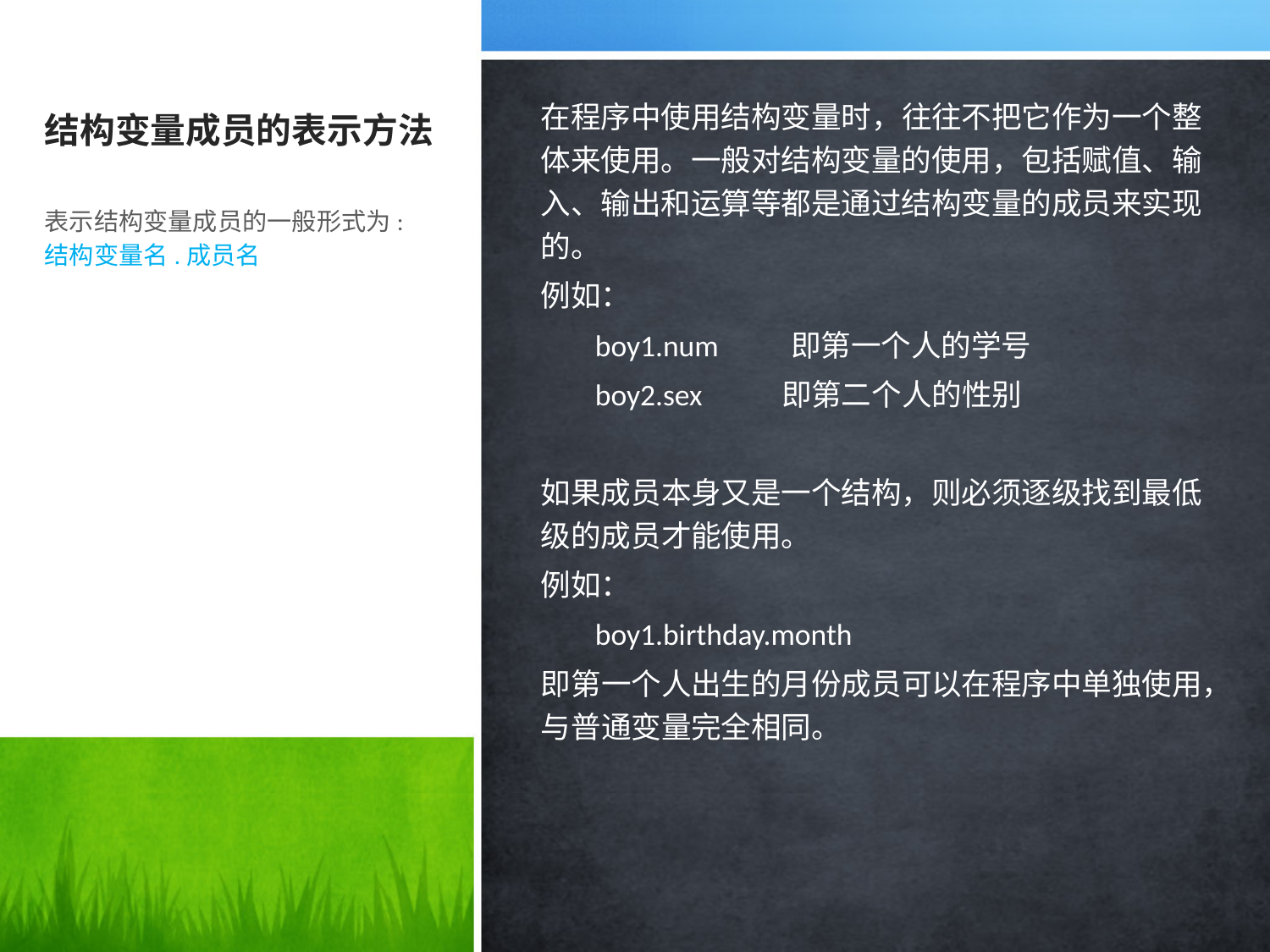

# 结构变量成员的表示方法
在程序中使用结构变量时，往往不把它作为一个整体来使用。一般对结构变量的使用，包括赋值、输入、输出和运算等都是通过结构变量的成员来实现的。
例如：
boy1.num          即第一个人的学号
boy2.sex           即第二个人的性别

如果成员本身又是一个结构，则必须逐级找到最低级的成员才能使用。
例如：
boy1.birthday.month
即第一个人出生的月份成员可以在程序中单独使用，与普通变量完全相同。

表示结构变量成员的一般形式为:
结构变量名.成员名